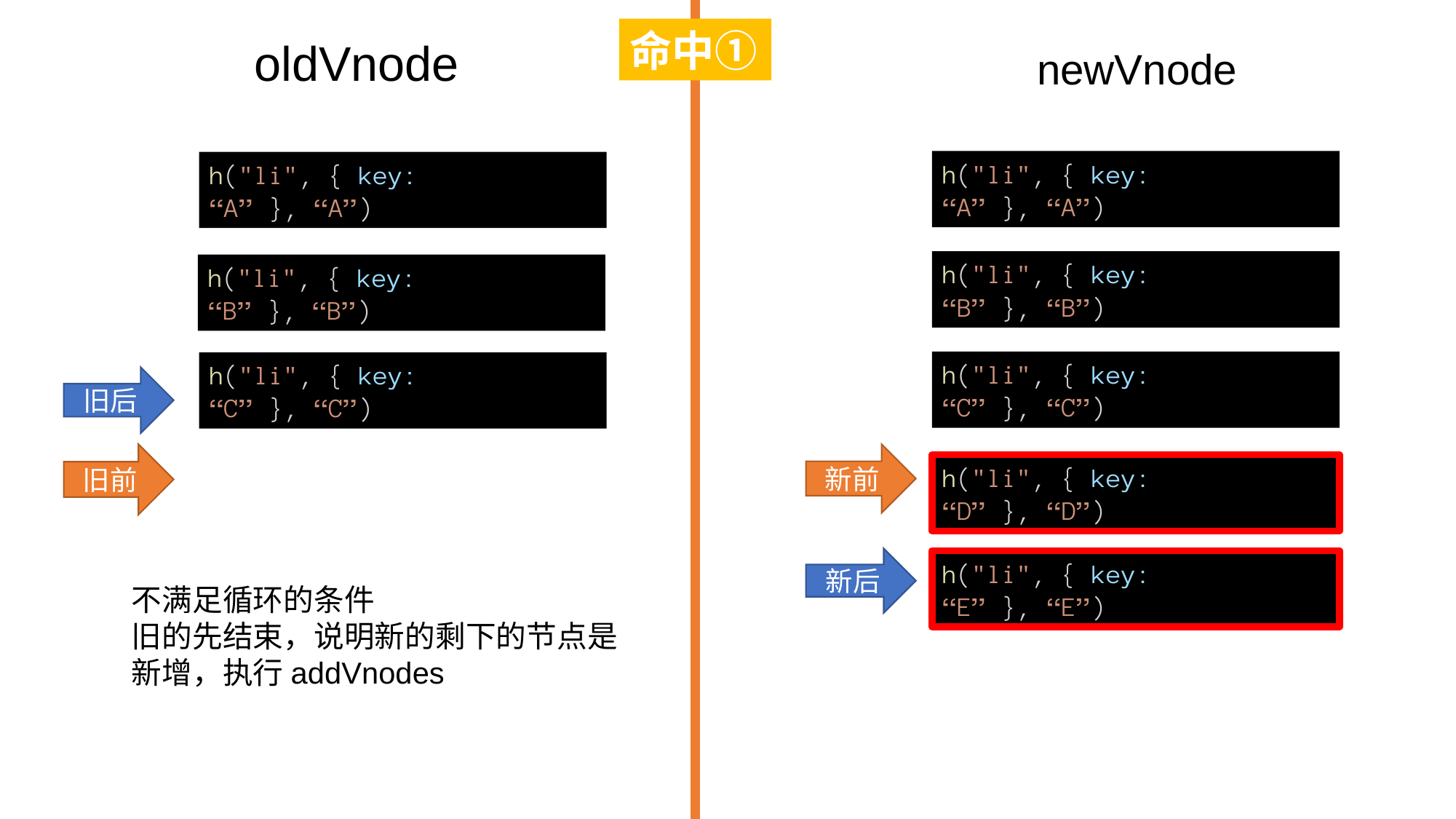

命中①
oldVnode
newVnode
h("li", { key: “A” }, “A”)
h("li", { key: “A” }, “A”)
h("li", { key: “B” }, “B”)
h("li", { key: “B” }, “B”)
h("li", { key: “C” }, “C”)
h("li", { key: “C” }, “C”)
旧后
旧前
新前
h("li", { key: “D” }, “D”)
新后
h("li", { key: “E” }, “E”)
不满足循环的条件
旧的先结束，说明新的剩下的节点是新增，执行addVnodes